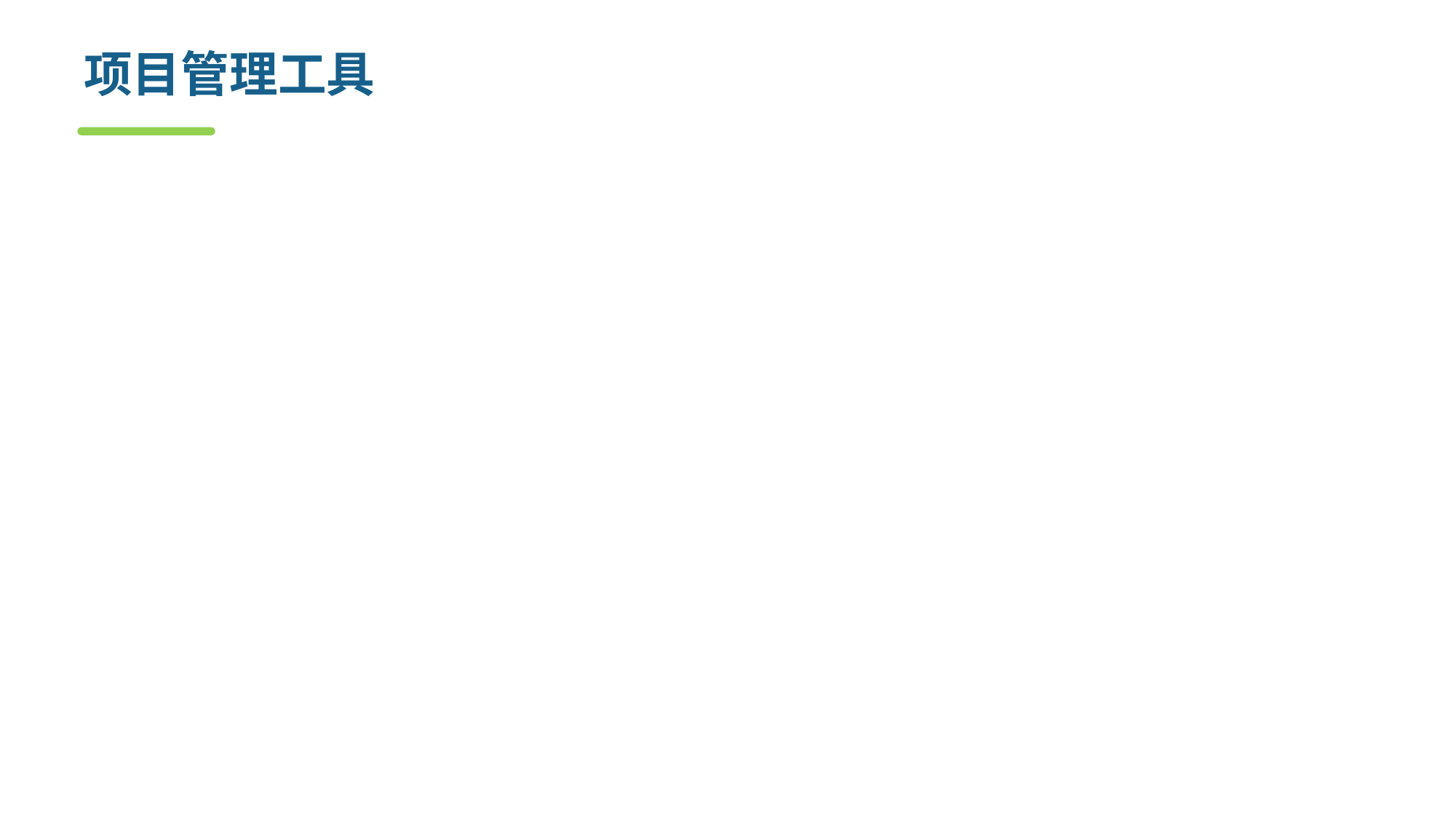

# 项目管理工具
Atlassian Jira
Microsoft Azure DevOps
Microsoft Project
IBM Rational Team Concert
ThoughtWorks Mingle
腾讯的Coding (云平台)
华为的ProjectMan (云平台)
Redmine （开源）
禅道  （开源）
……

11